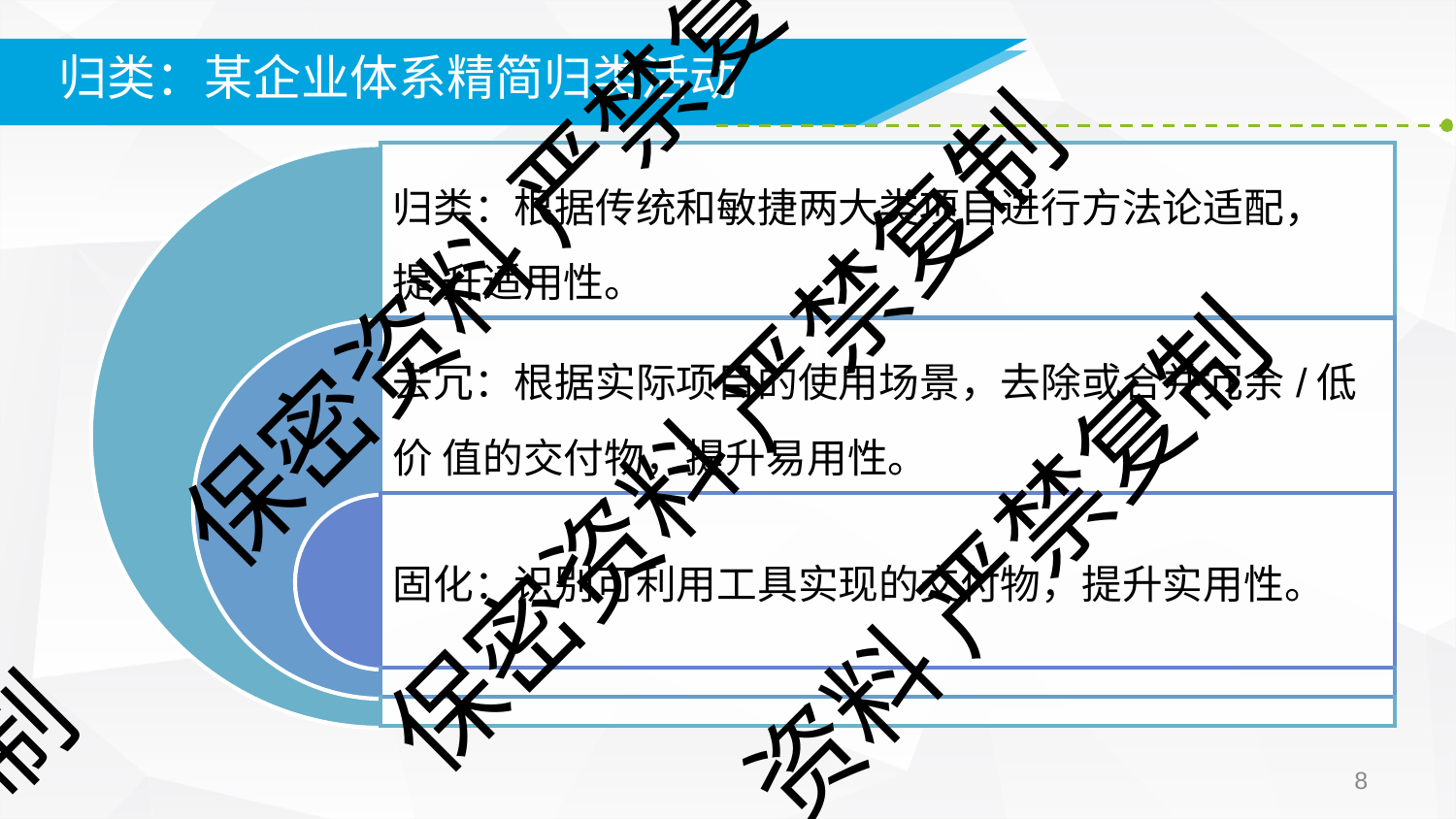

# 归类：某企业体系精简归类活动
| 归类：根据传统和敏捷两大类项目进行方法论适配，提 升适用性。 |
| --- |
| 去冗：根据实际项目的使用场景，去除或合并冗余/低价 值的交付物，提升易用性。 |
| 固化：识别可利用工具实现的交付物，提升实用性。 |
|  |
|  |

保密资料 严禁复

保密资料 严禁复制

资料 严禁复制
制
8